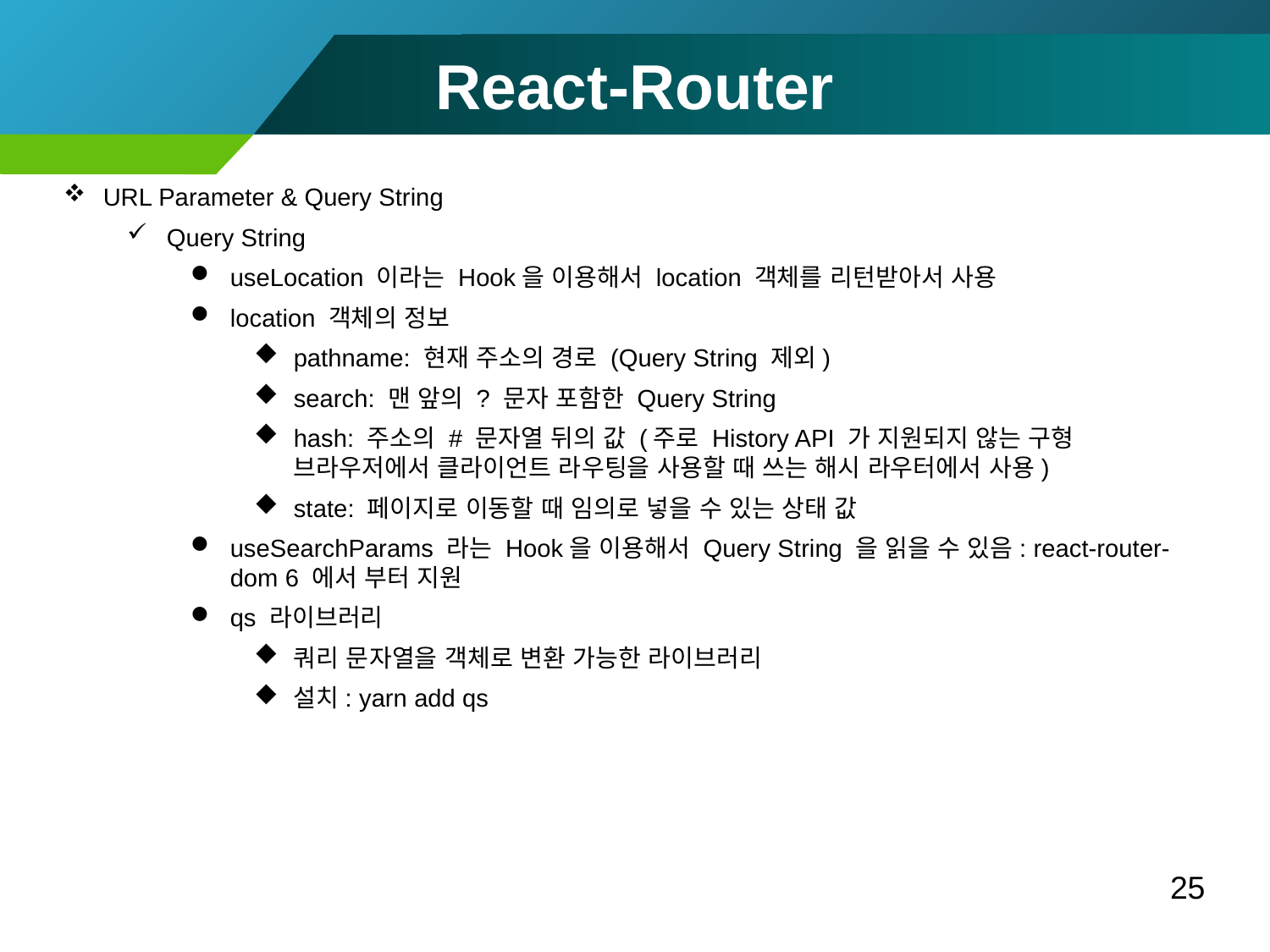

React-Router
URL Parameter & Query String
Query String
useLocation 이라는 Hook을 이용해서 location 객체를 리턴받아서 사용
location 객체의 정보
pathname: 현재 주소의 경로 (Query String 제외)
search: 맨 앞의 ? 문자 포함한 Query String
hash: 주소의 # 문자열 뒤의 값 (주로 History API 가 지원되지 않는 구형 브라우저에서 클라이언트 라우팅을 사용할 때 쓰는 해시 라우터에서 사용)
state: 페이지로 이동할 때 임의로 넣을 수 있는 상태 값
useSearchParams 라는 Hook을 이용해서 Query String 을 읽을 수 있음: react-router-dom 6 에서 부터 지원
qs 라이브러리
쿼리 문자열을 객체로 변환 가능한 라이브러리
설치: yarn add qs

25